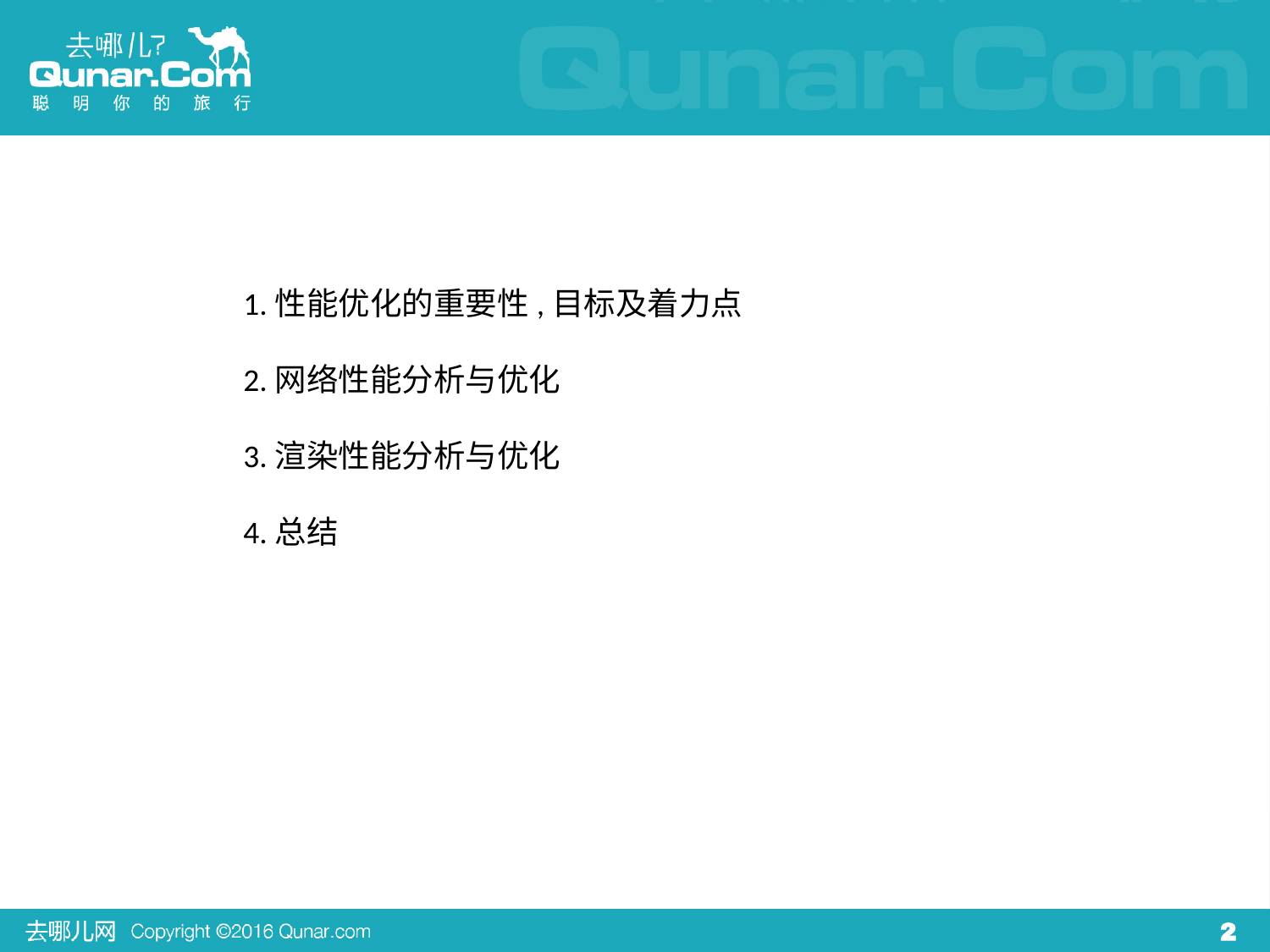

1.性能优化的重要性,目标及着力点

2.网络性能分析与优化

3.渲染性能分析与优化

4.总结
2